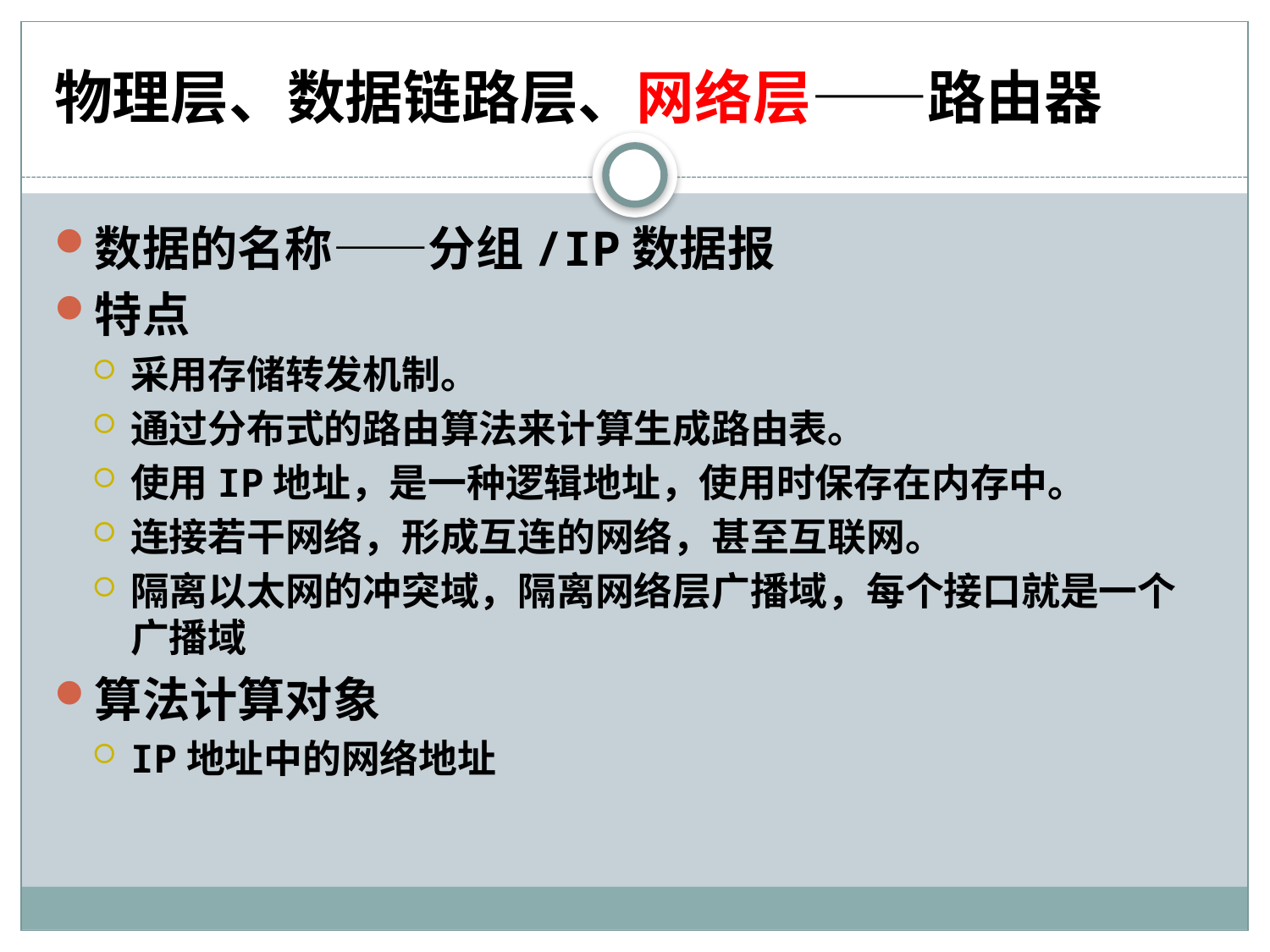

# 物理层、数据链路层、网络层——路由器
数据的名称——分组/IP数据报
特点
采用存储转发机制。
通过分布式的路由算法来计算生成路由表。
使用IP地址，是一种逻辑地址，使用时保存在内存中。
连接若干网络，形成互连的网络，甚至互联网。
隔离以太网的冲突域，隔离网络层广播域，每个接口就是一个广播域
算法计算对象
IP地址中的网络地址